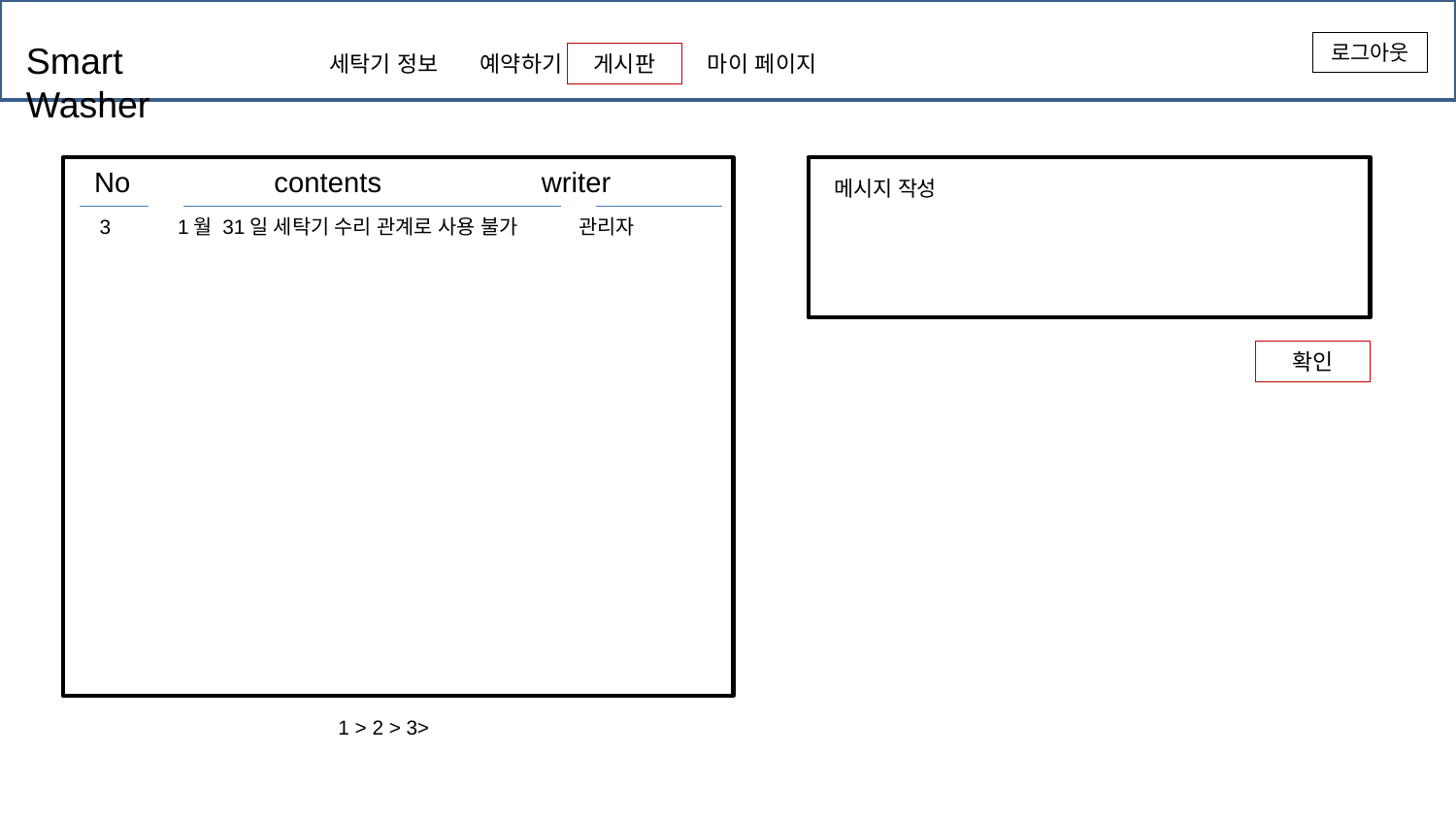

Smart Washer
로그아웃
세탁기 정보
예약하기
게시판
마이 페이지

No                  contents                    writer

메시지 작성
 3            1월 31일 세탁기 수리 관계로 사용 불가           관리자
확인
1 > 2 > 3>